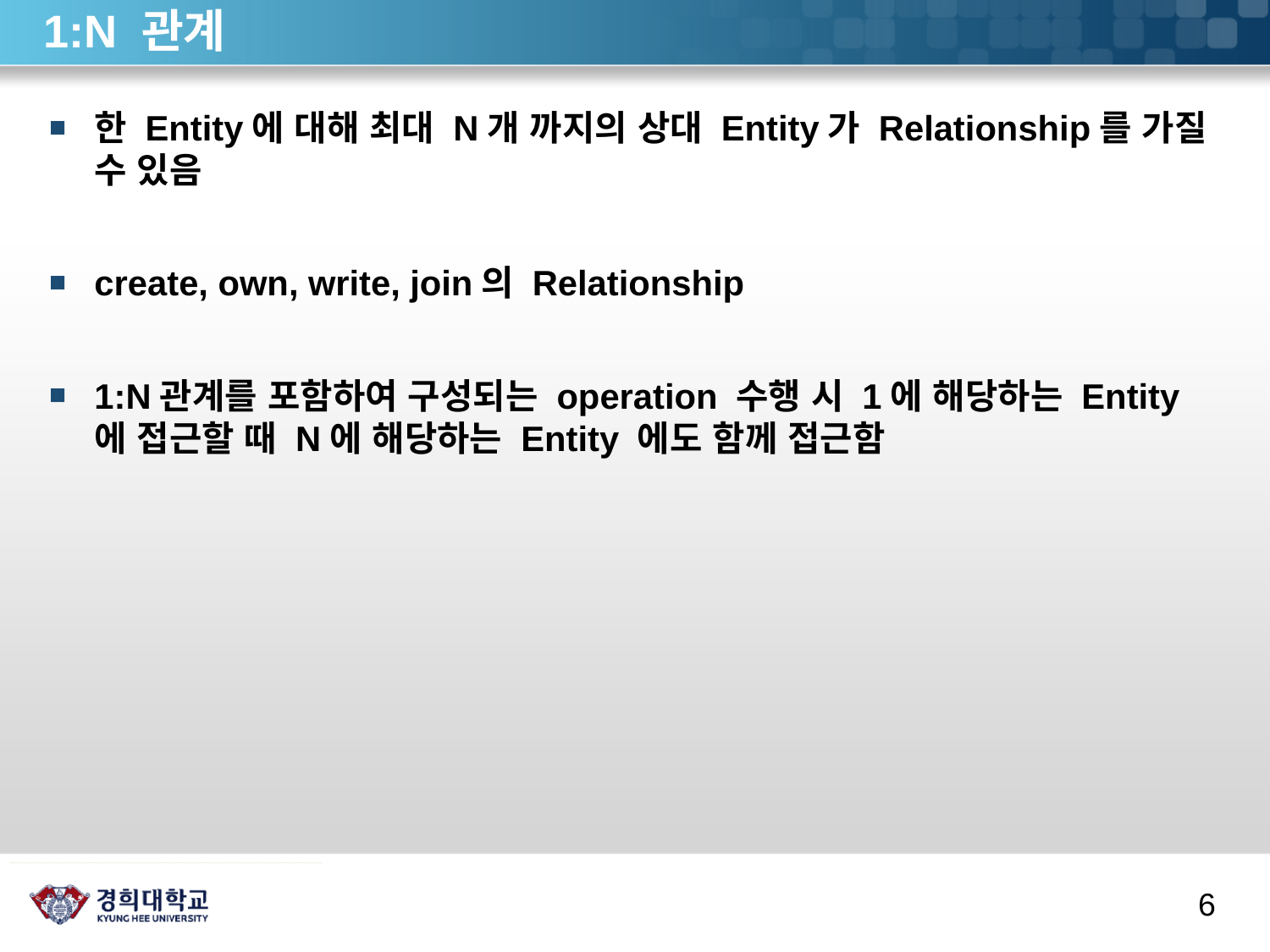

# 1:N 관계
한 Entity에 대해 최대 N개 까지의 상대 Entity가 Relationship를 가질 수 있음

create, own, write, join의 Relationship

1:N관계를 포함하여 구성되는 operation 수행 시 1에 해당하는 Entity 에 접근할 때 N에 해당하는 Entity 에도 함께 접근함